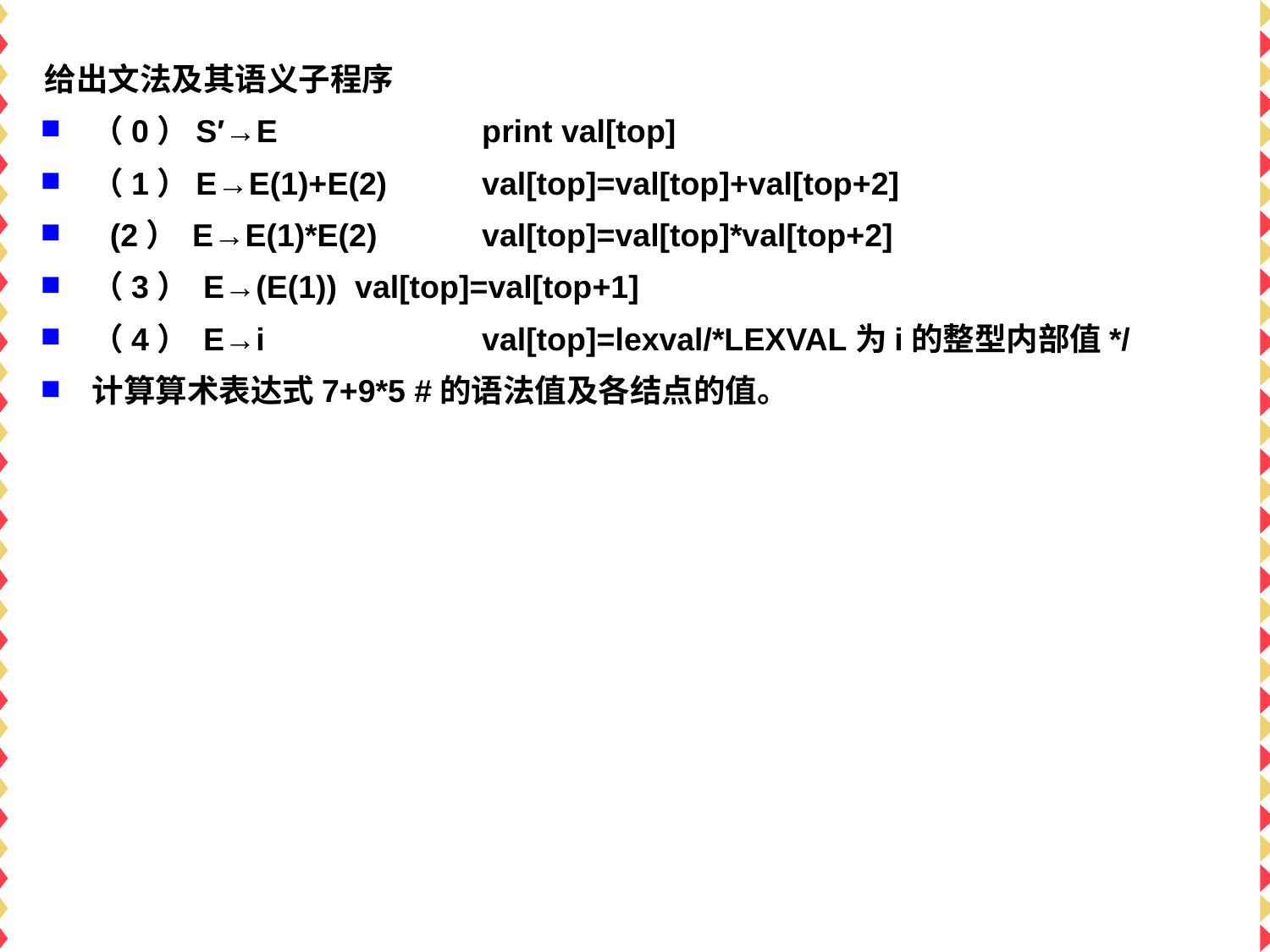

给出文法及其语义子程序
（0）S′→E		 print val[top]
（1）E→E(1)+E(2)	 val[top]=val[top]+val[top+2]
  (2） E→E(1)*E(2)	 val[top]=val[top]*val[top+2]
（3） E→(E(1))	 val[top]=val[top+1]
（4） E→i		 val[top]=lexval/*LEXVAL为i的整型内部值*/
计算算术表达式7+9*5 #的语法值及各结点的值。